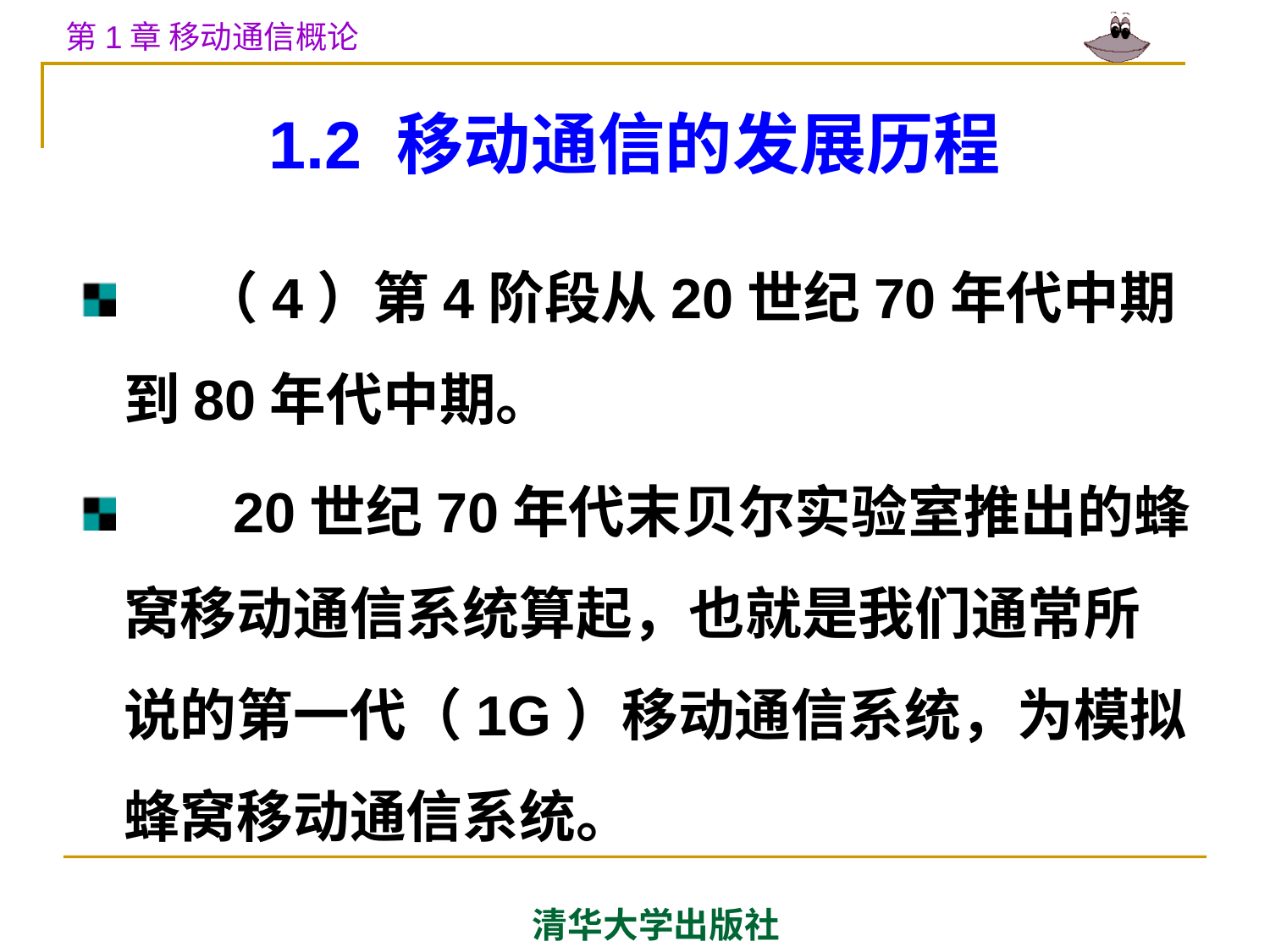

# 1.2 移动通信的发展历程
     （4）第4阶段从20世纪70年代中期到80年代中期。
       20世纪70年代末贝尔实验室推出的蜂窝移动通信系统算起，也就是我们通常所说的第一代（1G）移动通信系统，为模拟蜂窝移动通信系统。